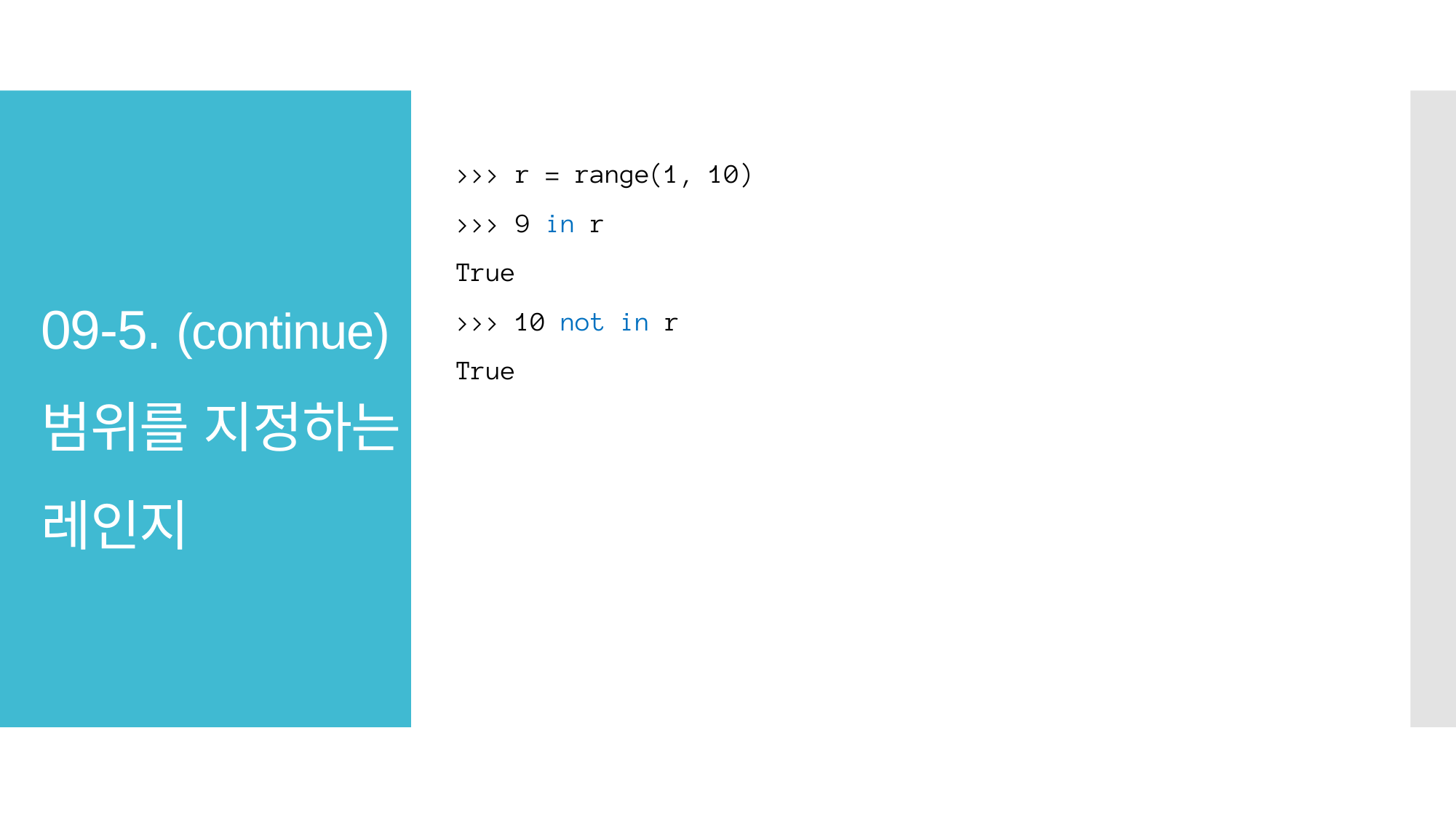

# 09-5. (continue) 범위를 지정하는 레인지
>>> r = range(1, 10)
>>> 9 in r
True
>>> 10 not in r
True